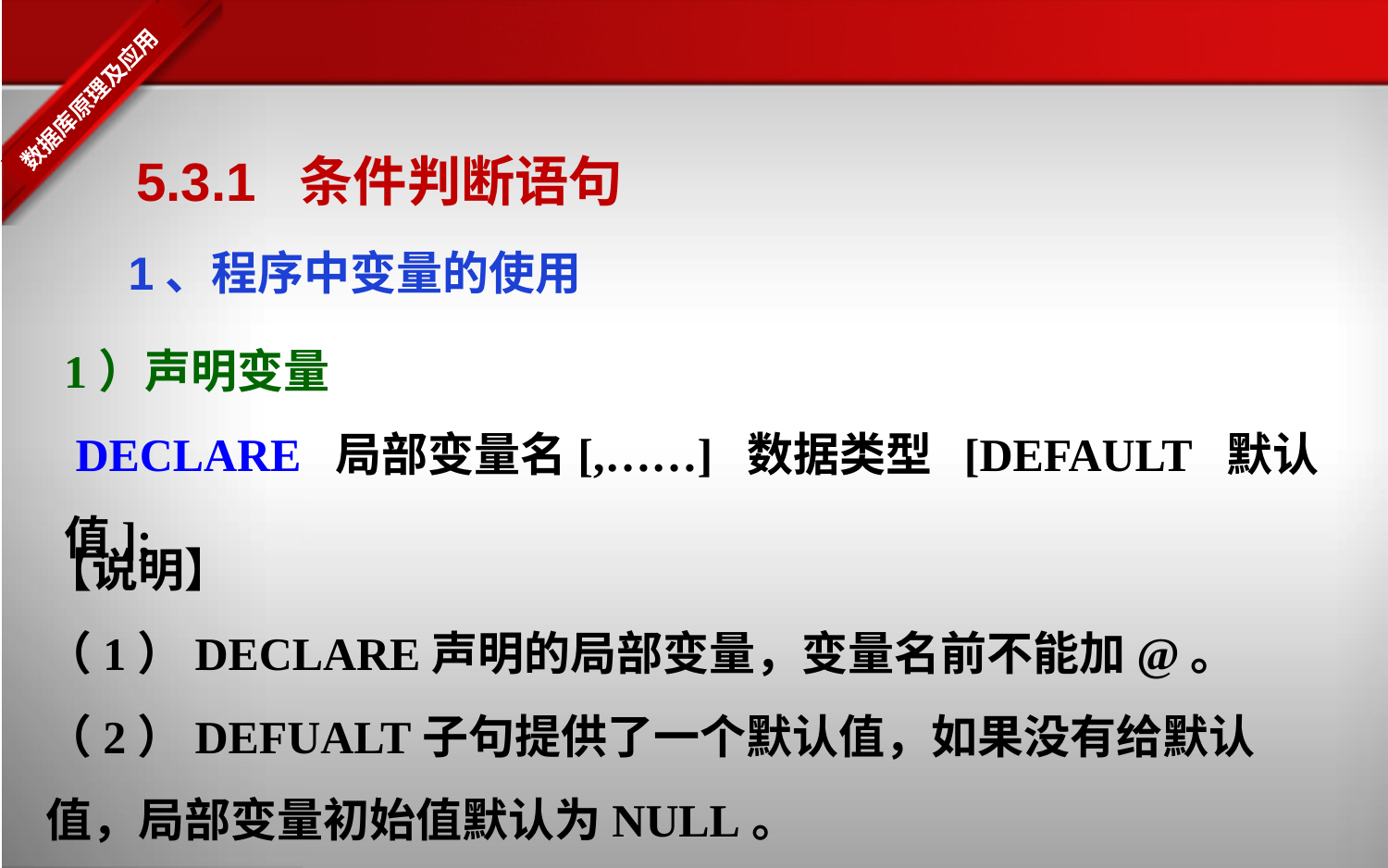

5.3.1  条件判断语句
1、程序中变量的使用
1）声明变量
 DECLARE  局部变量名[,……]  数据类型  [DEFAULT  默认值];
【说明】
（1）DECLARE声明的局部变量，变量名前不能加@。
（2）DEFUALT子句提供了一个默认值，如果没有给默认值，局部变量初始值默认为NULL。